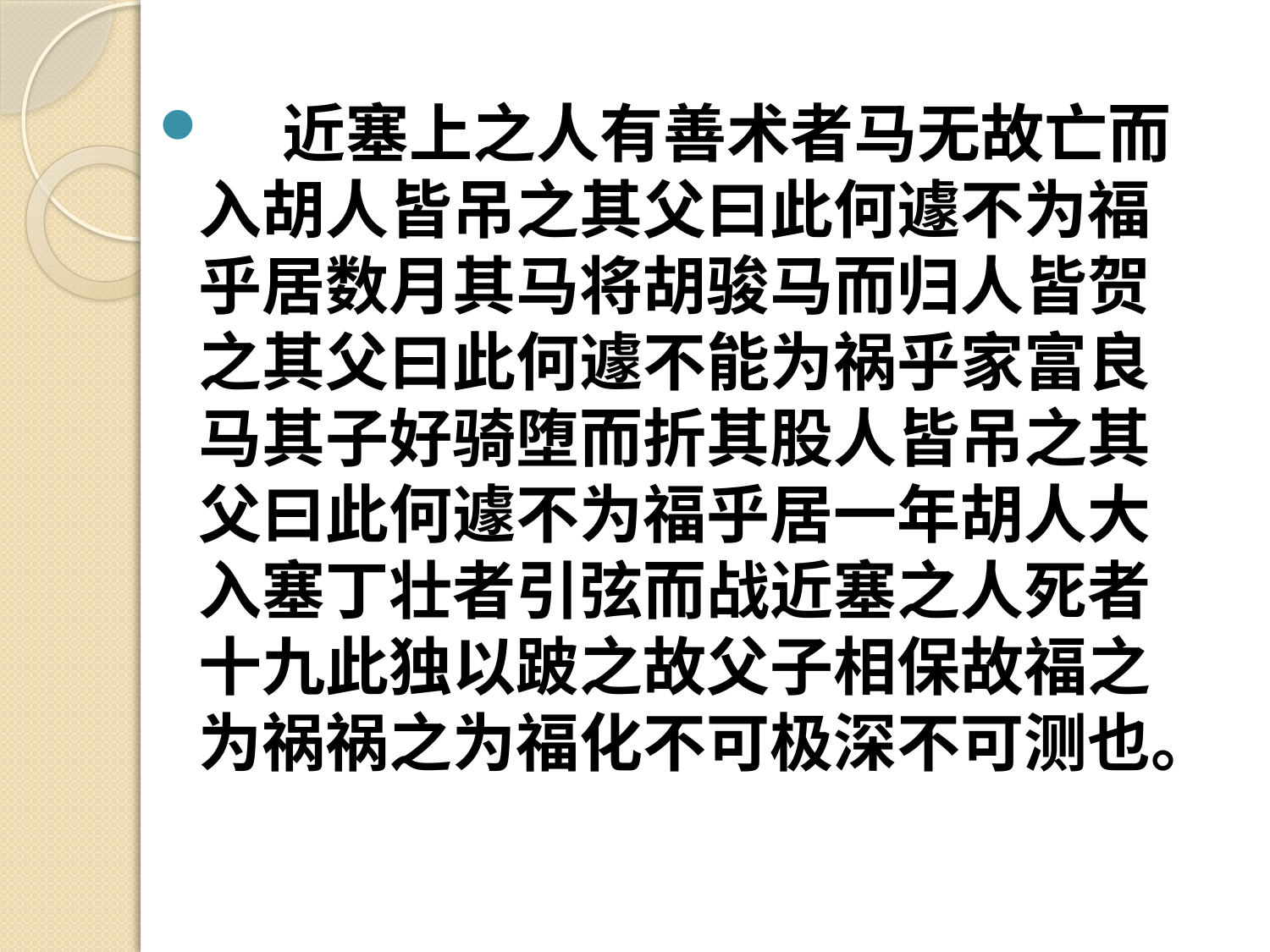

近塞上之人有善术者马无故亡而入胡人皆吊之其父曰此何遽不为福乎居数月其马将胡骏马而归人皆贺之其父曰此何遽不能为祸乎家富良马其子好骑堕而折其股人皆吊之其父曰此何遽不为福乎居一年胡人大入塞丁壮者引弦而战近塞之人死者十九此独以跛之故父子相保故福之为祸祸之为福化不可极深不可测也。